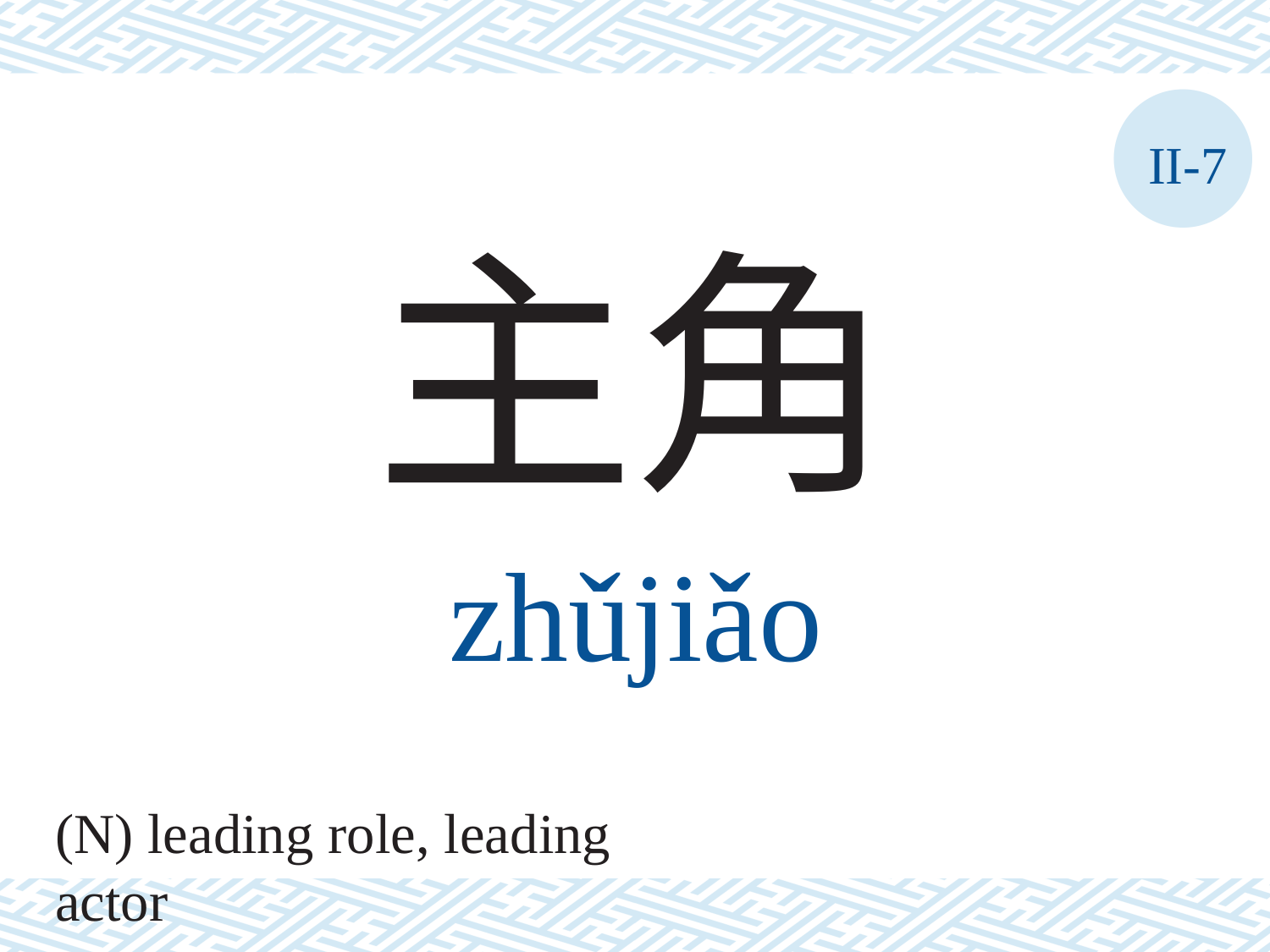

II-7
主角
zhǔjiǎo
(N) leading role, leading actor